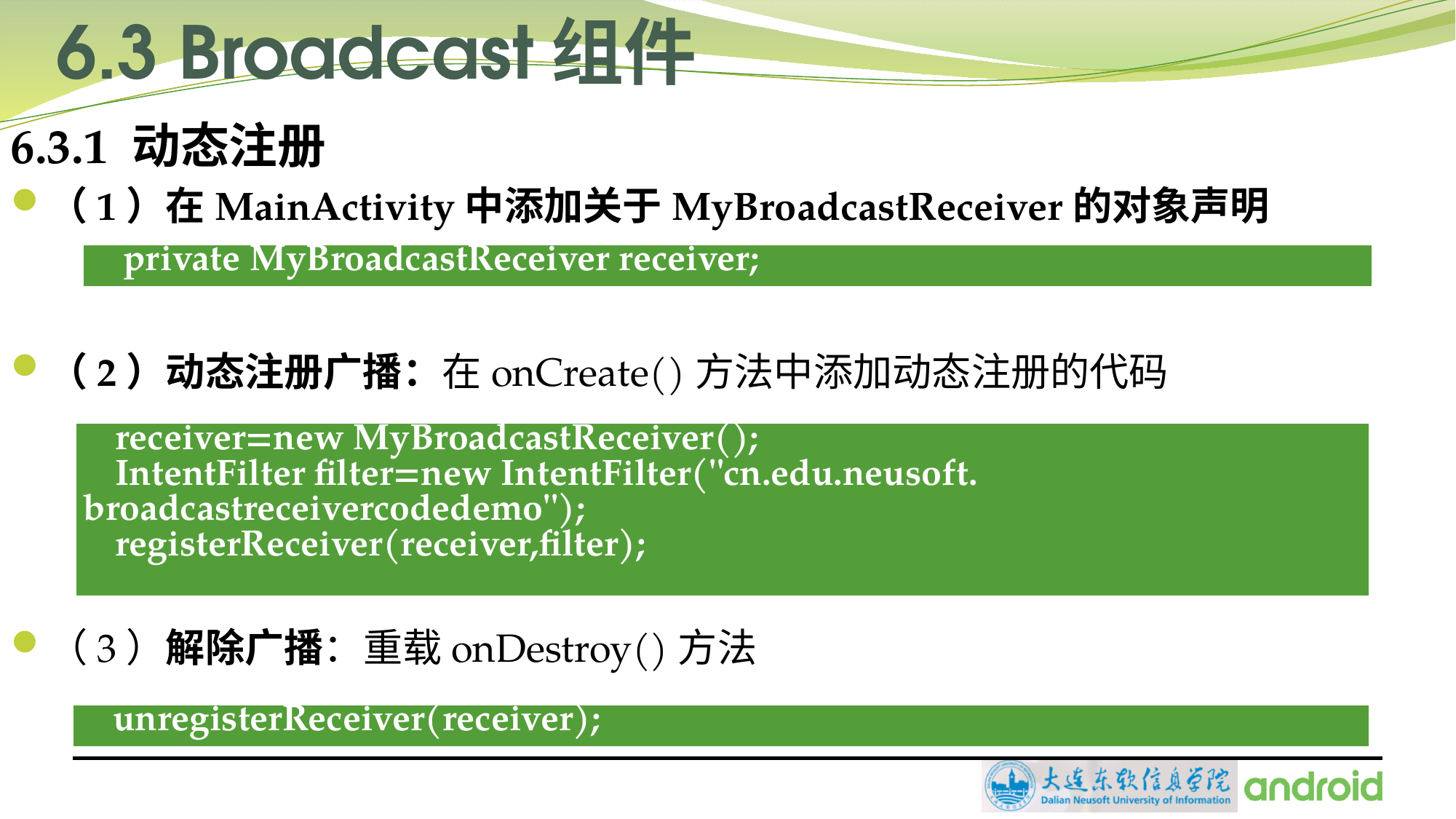

# 6.3 Broadcast组件
6.3.1 动态注册
（1）在MainActivity中添加关于MyBroadcastReceiver的对象声明

（2）动态注册广播：在onCreate()方法中添加动态注册的代码

（3）解除广播：重载onDestroy()方法

| private MyBroadcastReceiver receiver; |
| --- |
| receiver=new MyBroadcastReceiver(); IntentFilter filter=new IntentFilter("cn.edu.neusoft. broadcastreceivercodedemo"); registerReceiver(receiver,filter); |
| --- |
| unregisterReceiver(receiver); |
| --- |